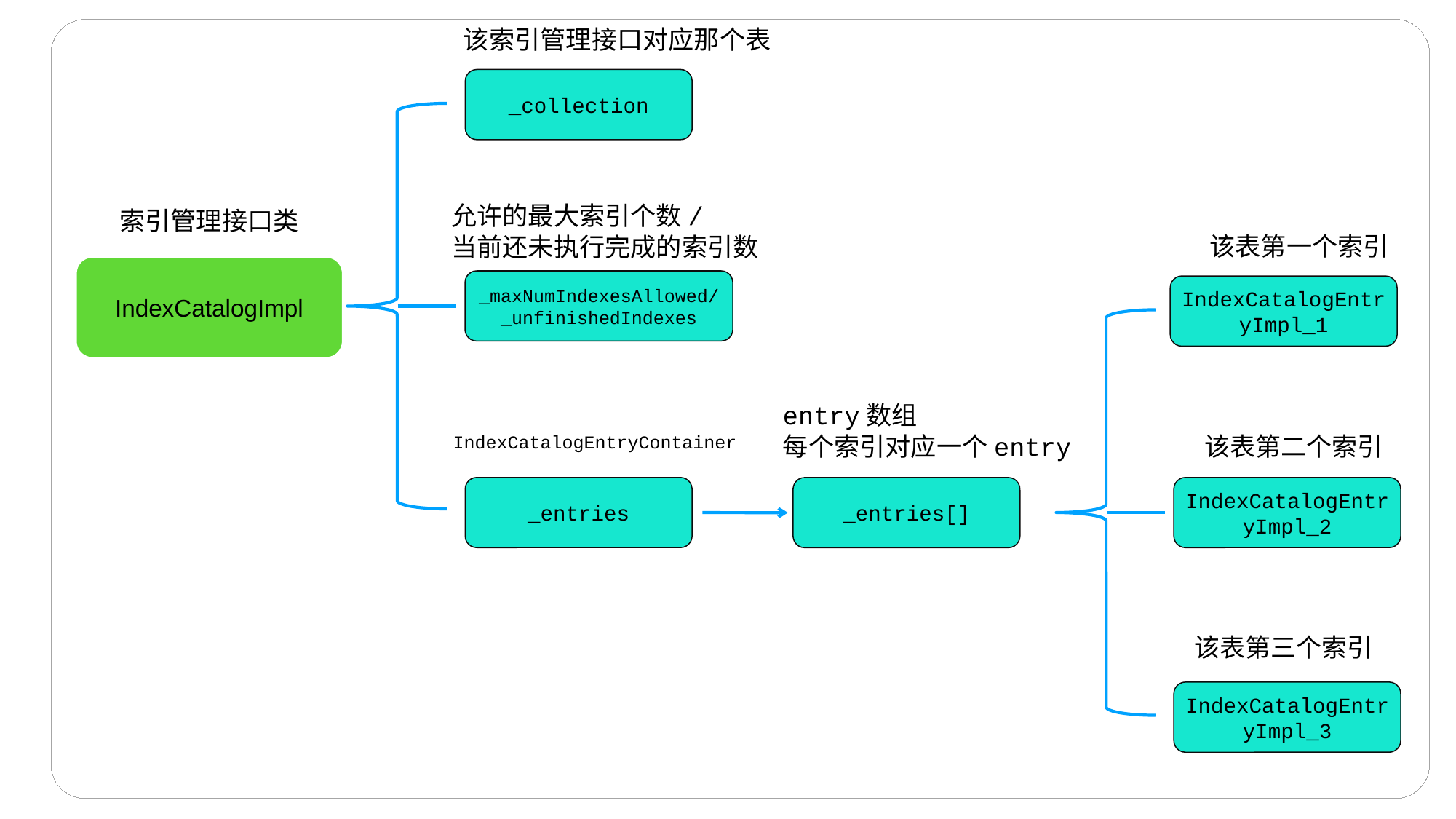

该索引管理接口对应那个表

_collection

允许的最大索引个数/
当前还未执行完成的索引数
索引管理接口类
该表第一个索引
IndexCatalogImpl

_maxNumIndexesAllowed/
_unfinishedIndexes

IndexCatalogEntryImpl_1

entry数组
每个索引对应一个entry
IndexCatalogEntryContainer
该表第二个索引

同一个事务

_entries

IndexCatalogEntryImpl_2

_entries[]
该表第三个索引

IndexCatalogEntryImpl_3